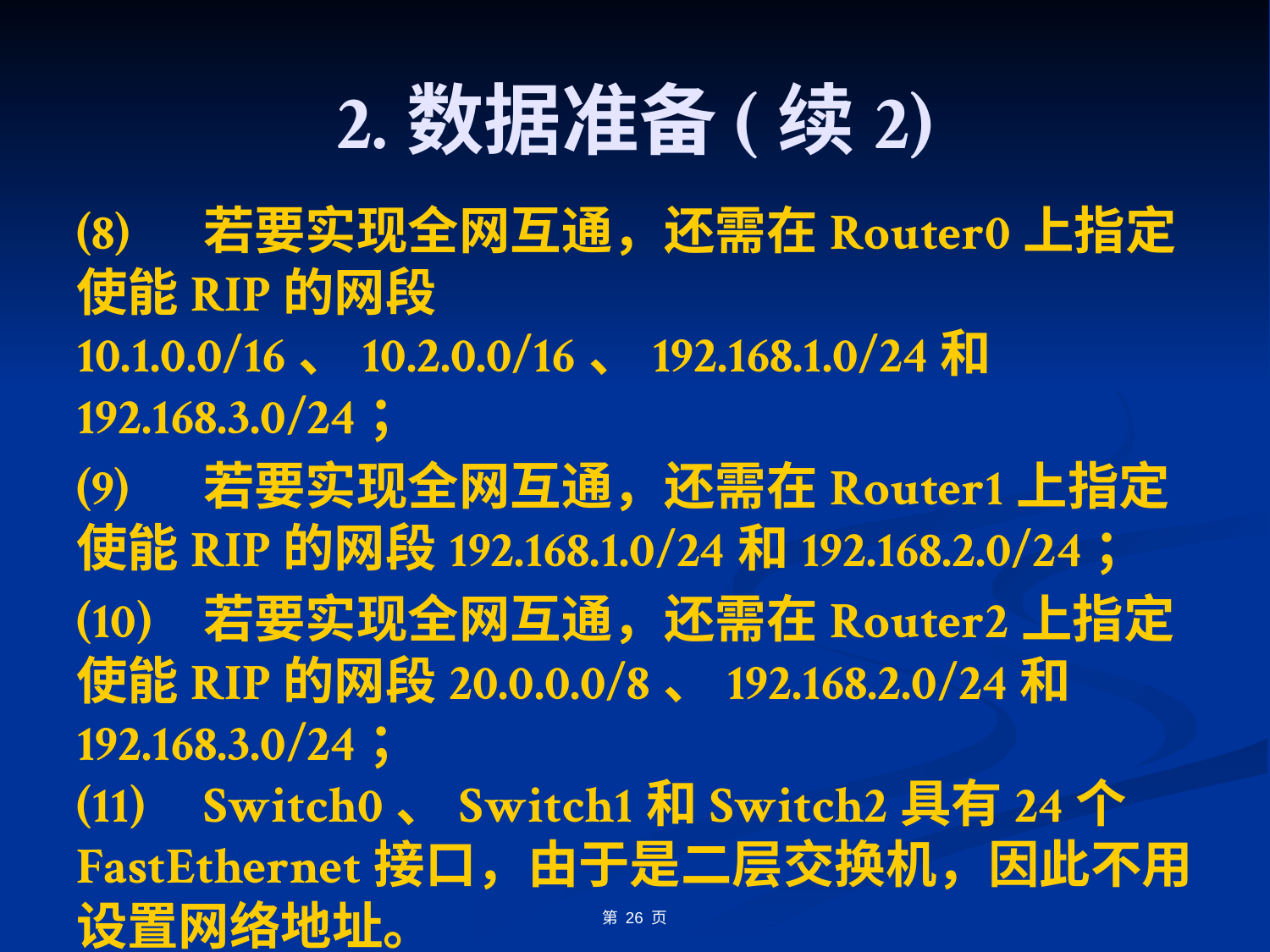

# 2.数据准备(续2)
(8)	若要实现全网互通，还需在Router0上指定使能RIP的网段10.1.0.0/16、10.2.0.0/16、192.168.1.0/24和192.168.3.0/24；
(9)	若要实现全网互通，还需在Router1上指定使能RIP的网段192.168.1.0/24和192.168.2.0/24；
(10)	若要实现全网互通，还需在Router2上指定使能RIP的网段20.0.0.0/8、192.168.2.0/24和192.168.3.0/24；
(11)	Switch0、Switch1和Switch2具有24个FastEthernet接口，由于是二层交换机，因此不用设置网络地址。

第 26 页